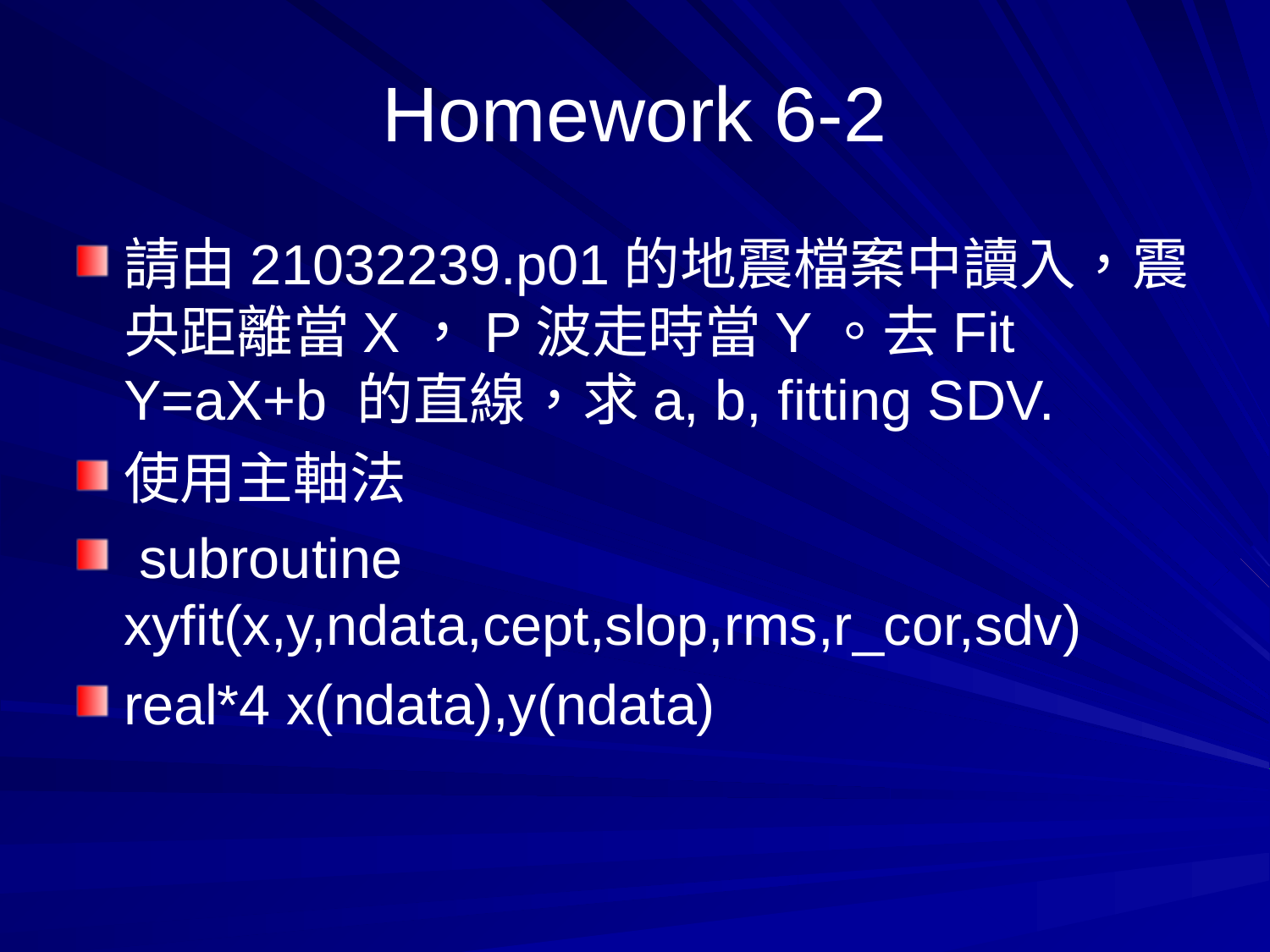

Homework 6-2
請由21032239.p01的地震檔案中讀入，震央距離當X，P波走時當Y。去Fit Y=aX+b 的直線，求a, b, fitting SDV.
使用主軸法
 subroutine xyfit(x,y,ndata,cept,slop,rms,r_cor,sdv)
real*4 x(ndata),y(ndata)